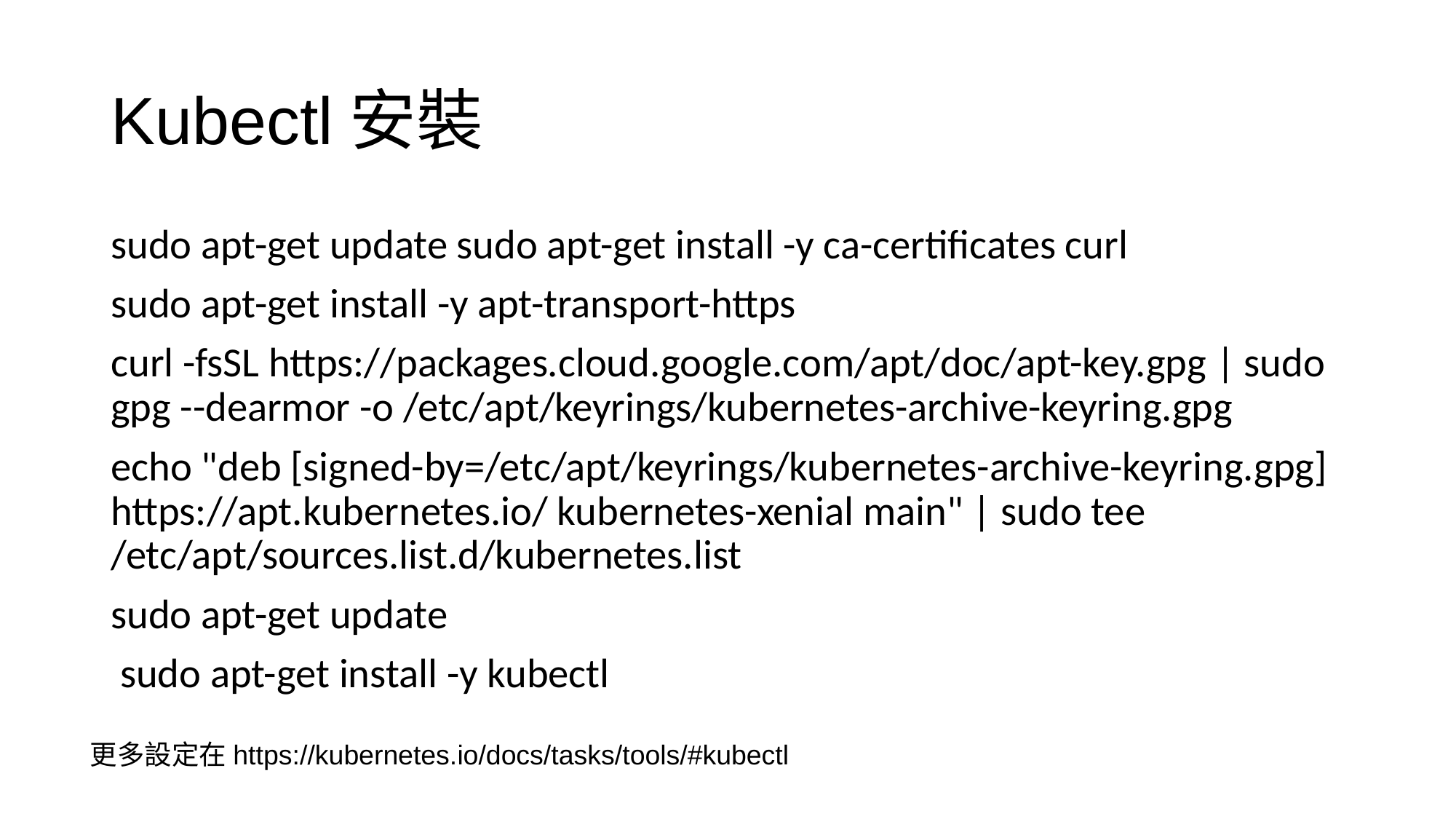

# Kubectl安裝
sudo apt-get update sudo apt-get install -y ca-certificates curl
sudo apt-get install -y apt-transport-https
curl -fsSL https://packages.cloud.google.com/apt/doc/apt-key.gpg | sudo gpg --dearmor -o /etc/apt/keyrings/kubernetes-archive-keyring.gpg
echo "deb [signed-by=/etc/apt/keyrings/kubernetes-archive-keyring.gpg] https://apt.kubernetes.io/ kubernetes-xenial main" | sudo tee /etc/apt/sources.list.d/kubernetes.list
sudo apt-get update
 sudo apt-get install -y kubectl
更多設定在https://kubernetes.io/docs/tasks/tools/#kubectl